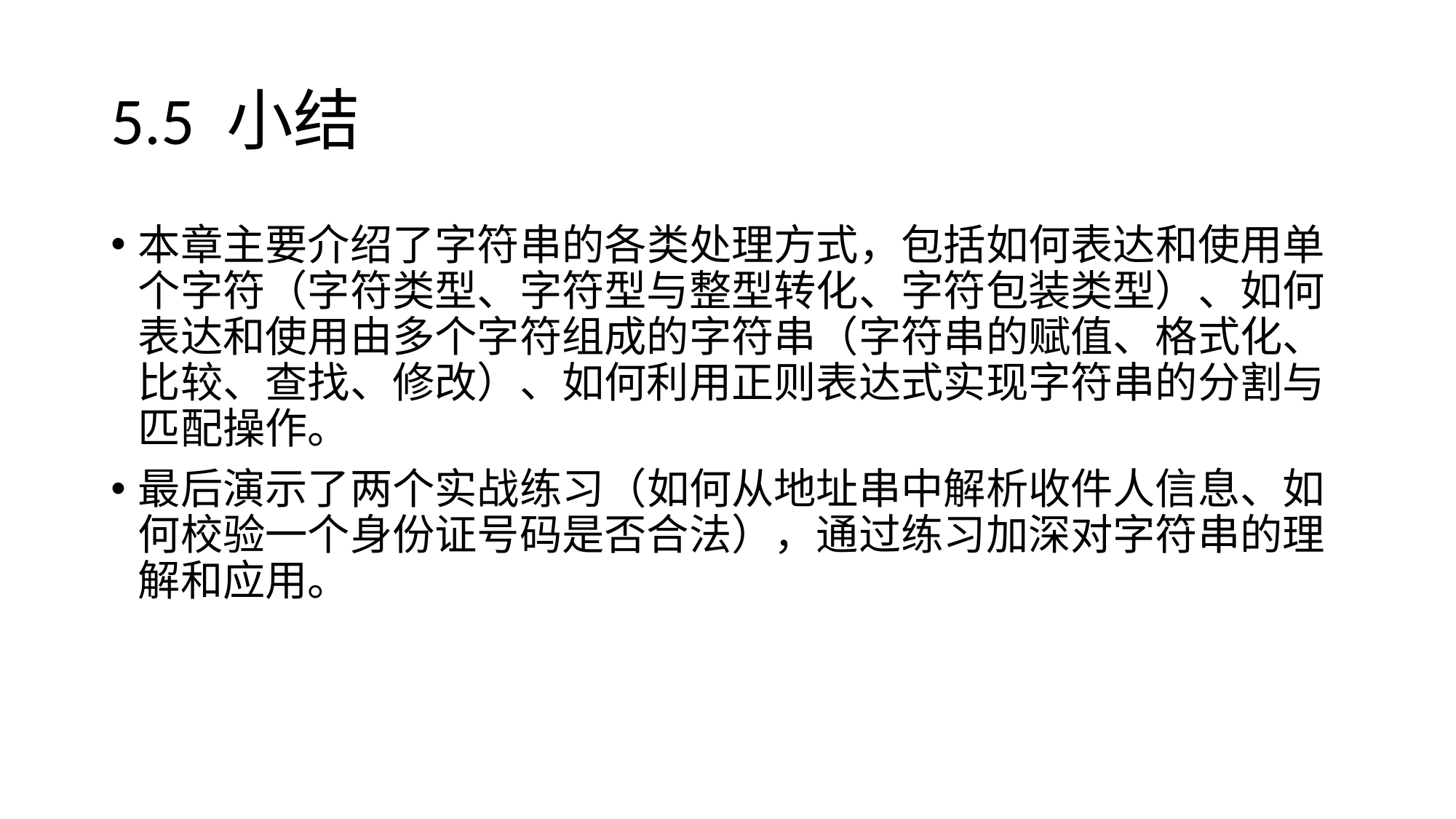

# 5.5 小结
本章主要介绍了字符串的各类处理方式，包括如何表达和使用单个字符（字符类型、字符型与整型转化、字符包装类型）、如何表达和使用由多个字符组成的字符串（字符串的赋值、格式化、比较、查找、修改）、如何利用正则表达式实现字符串的分割与匹配操作。
最后演示了两个实战练习（如何从地址串中解析收件人信息、如何校验一个身份证号码是否合法），通过练习加深对字符串的理解和应用。